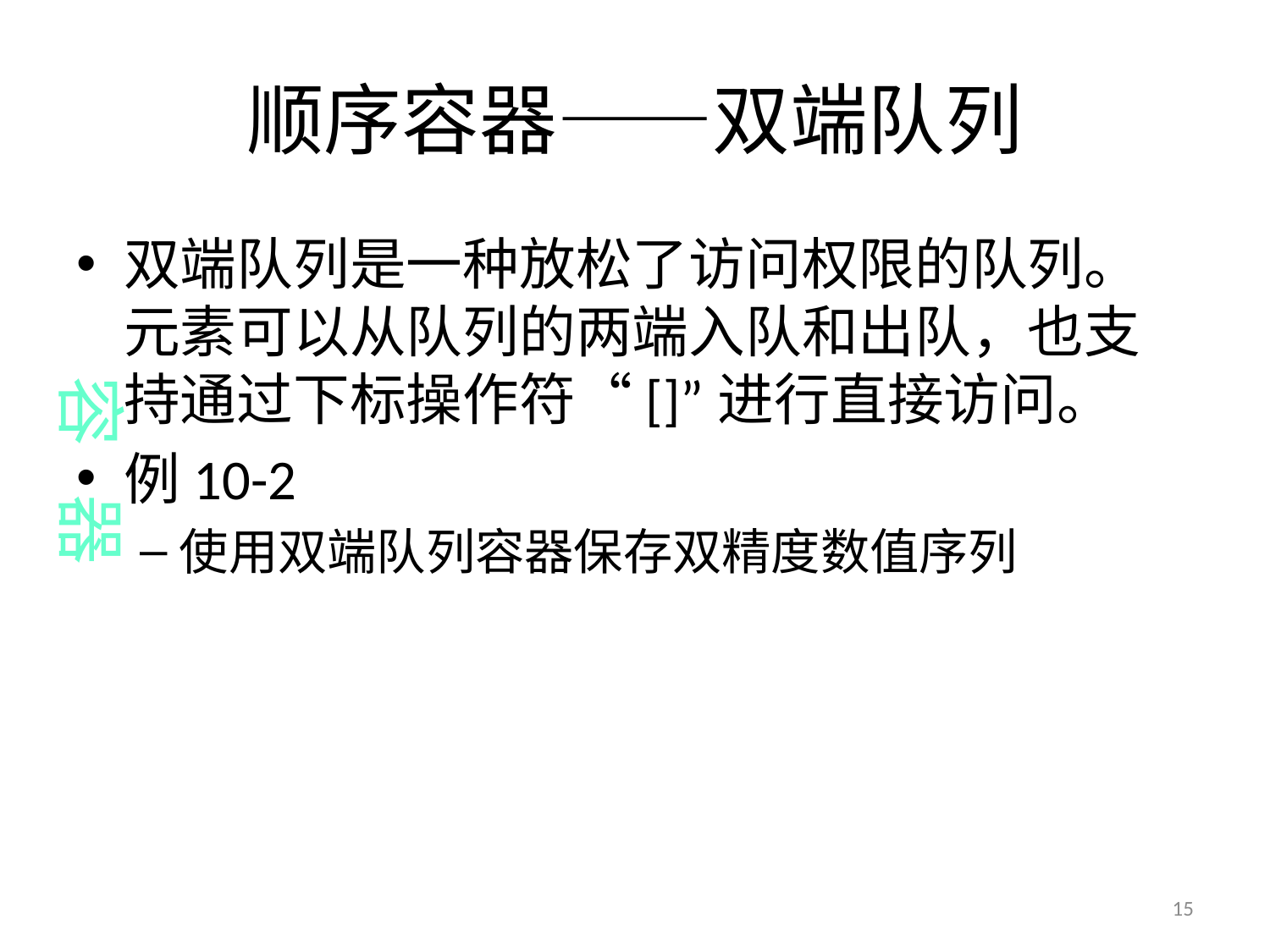

# 顺序容器——双端队列
容   器
双端队列是一种放松了访问权限的队列。元素可以从队列的两端入队和出队，也支持通过下标操作符“[]”进行直接访问。
例10-2
使用双端队列容器保存双精度数值序列
15